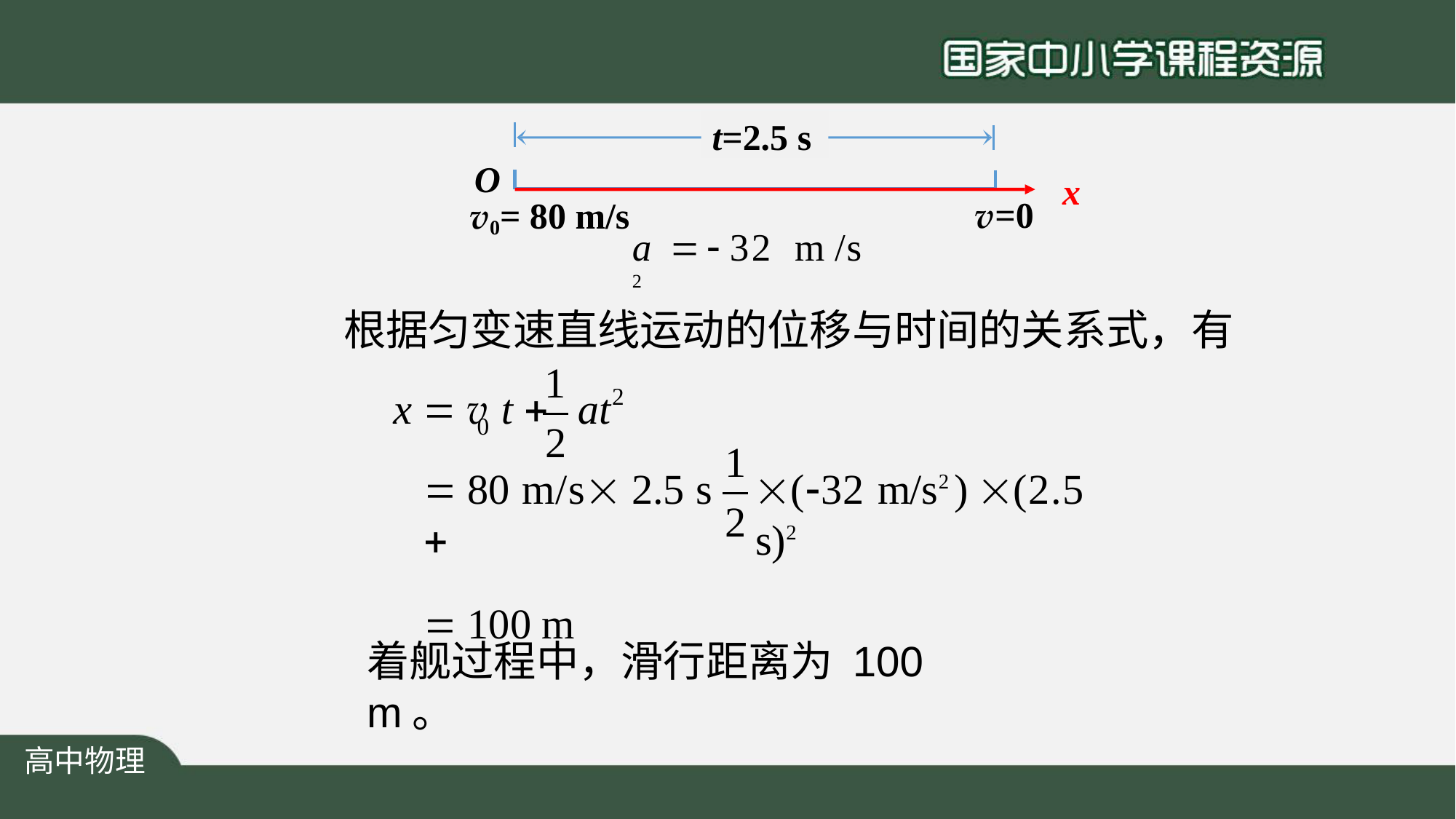

t=2.5 s

O
v0= 80 m/s
x

v=0
a	=	− 32	m /s 2
根据匀变速直线运动的位移与时间的关系式，有
1
2
x = v t +	at
0
2

1
2
= 80 m/s× 2.5 s +
= 100 m
×(−32 m/s2 ) ×(2.5 s)2

着舰过程中，滑行距离为 100 m。
高中物理